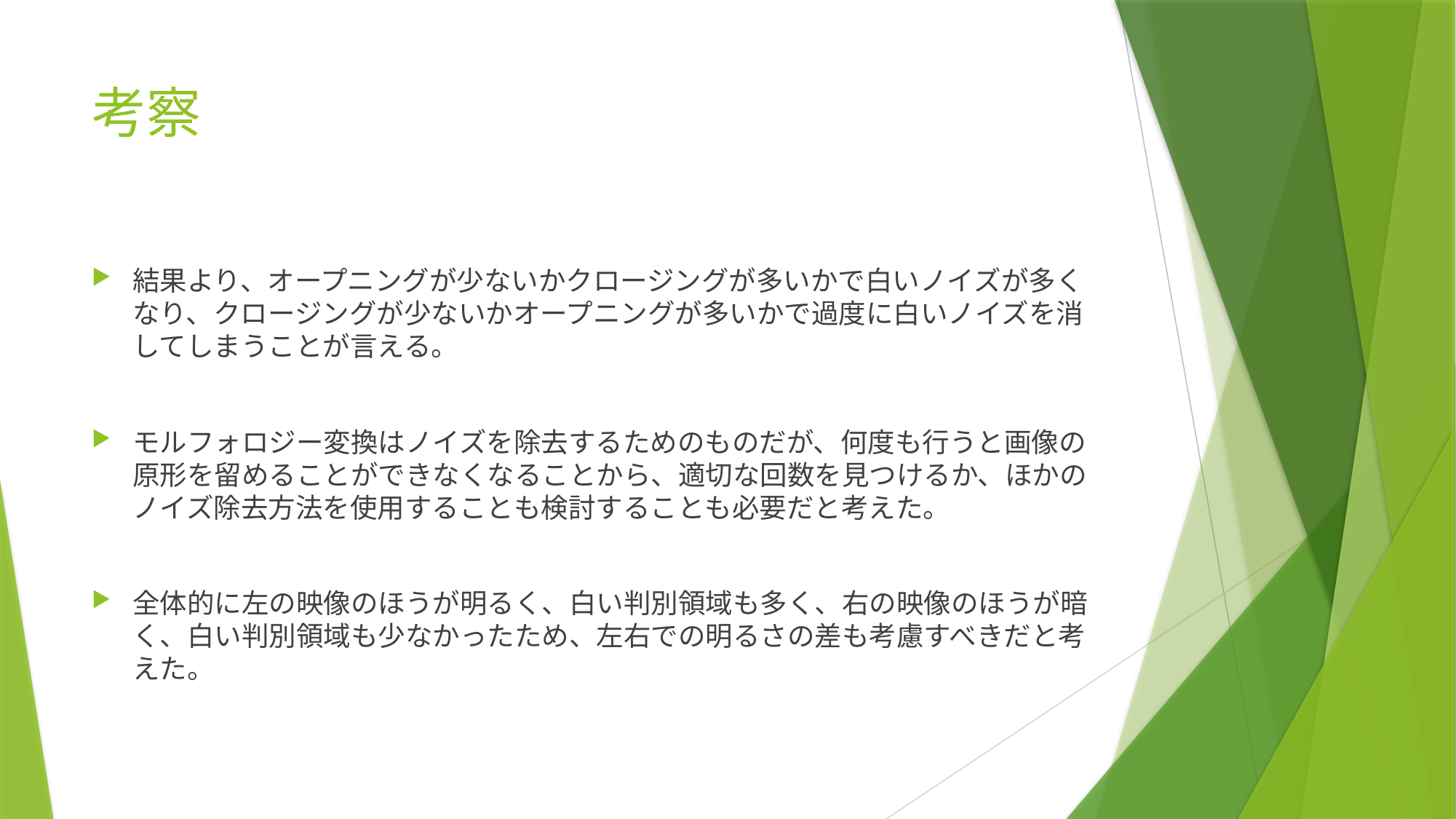

# 考察
結果より、オープニングが少ないかクロージングが多いかで白いノイズが多くなり、クロージングが少ないかオープニングが多いかで過度に白いノイズを消してしまうことが言える。

モルフォロジー変換はノイズを除去するためのものだが、何度も行うと画像の原形を留めることができなくなることから、適切な回数を見つけるか、ほかのノイズ除去方法を使用することも検討することも必要だと考えた。

全体的に左の映像のほうが明るく、白い判別領域も多く、右の映像のほうが暗く、白い判別領域も少なかったため、左右での明るさの差も考慮すべきだと考えた。